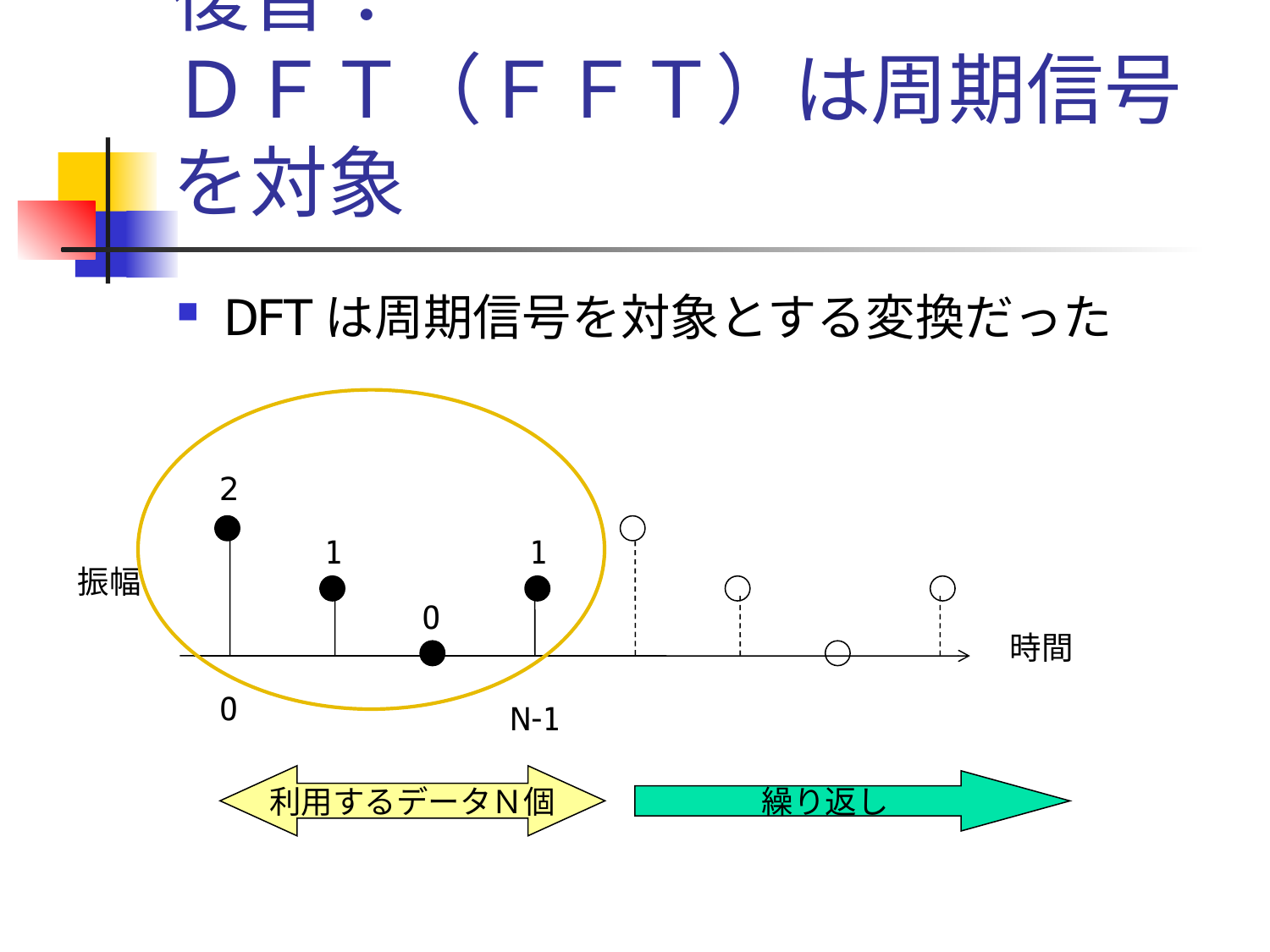

# 復習： ＤＦＴ（ＦＦＴ）は周期信号を対象
DFTは周期信号を対象とする変換だった

2

1
1

振幅

0

時間

0
N-1
利用するデータＮ個
繰り返し